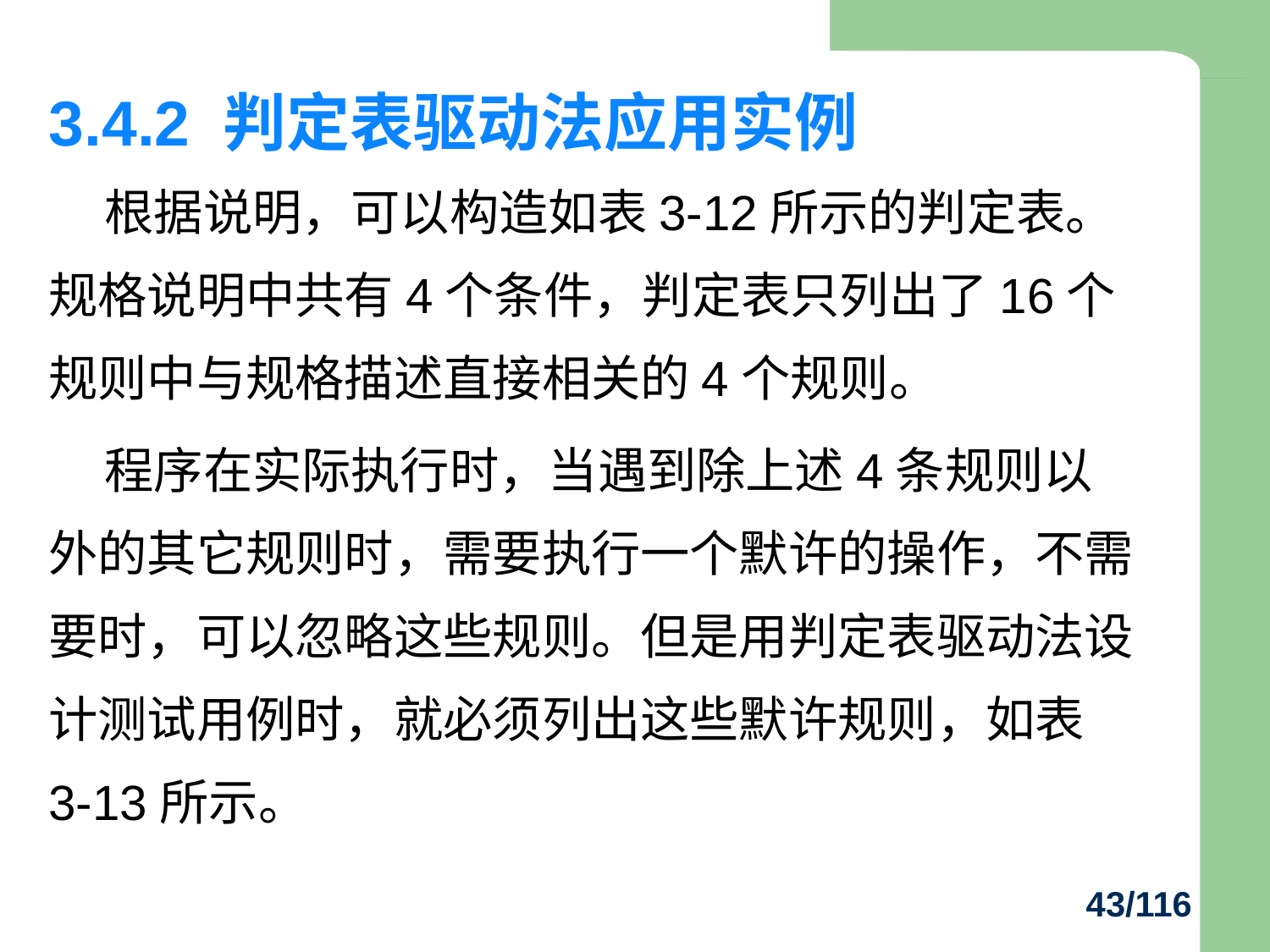

# 3.4.2 判定表驱动法应用实例
    根据说明，可以构造如表3-12所示的判定表。规格说明中共有4个条件，判定表只列出了16个规则中与规格描述直接相关的4个规则。
    程序在实际执行时，当遇到除上述4条规则以外的其它规则时，需要执行一个默许的操作，不需要时，可以忽略这些规则。但是用判定表驱动法设计测试用例时，就必须列出这些默许规则，如表3-13所示。

43/116